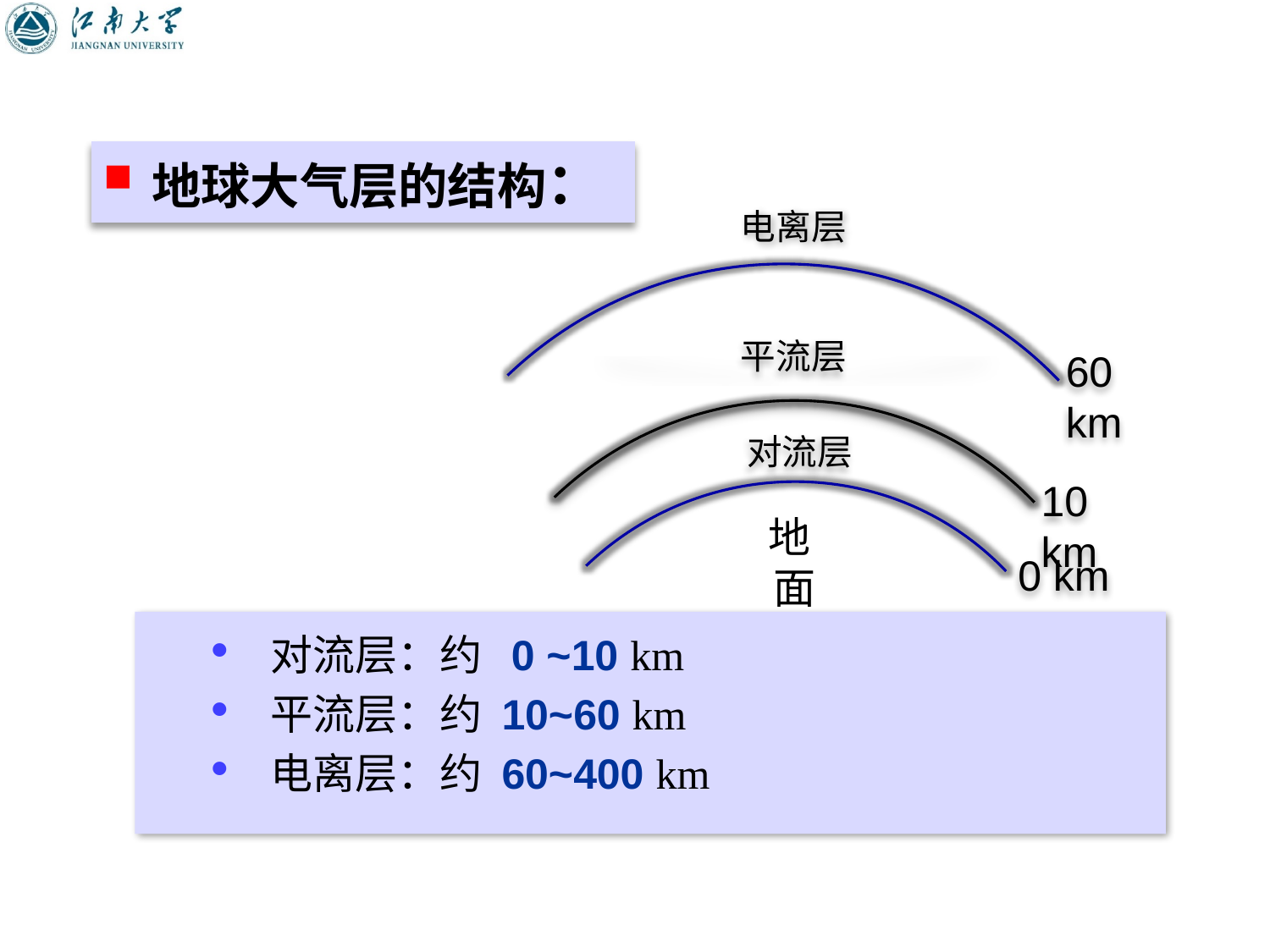

地球大气层的结构：

地  面

电离层
平流层
对流层
60 km
10 km
0 km
 对流层：约  0 ~10 km
 平流层：约 10~60 km
 电离层：约 60~400 km